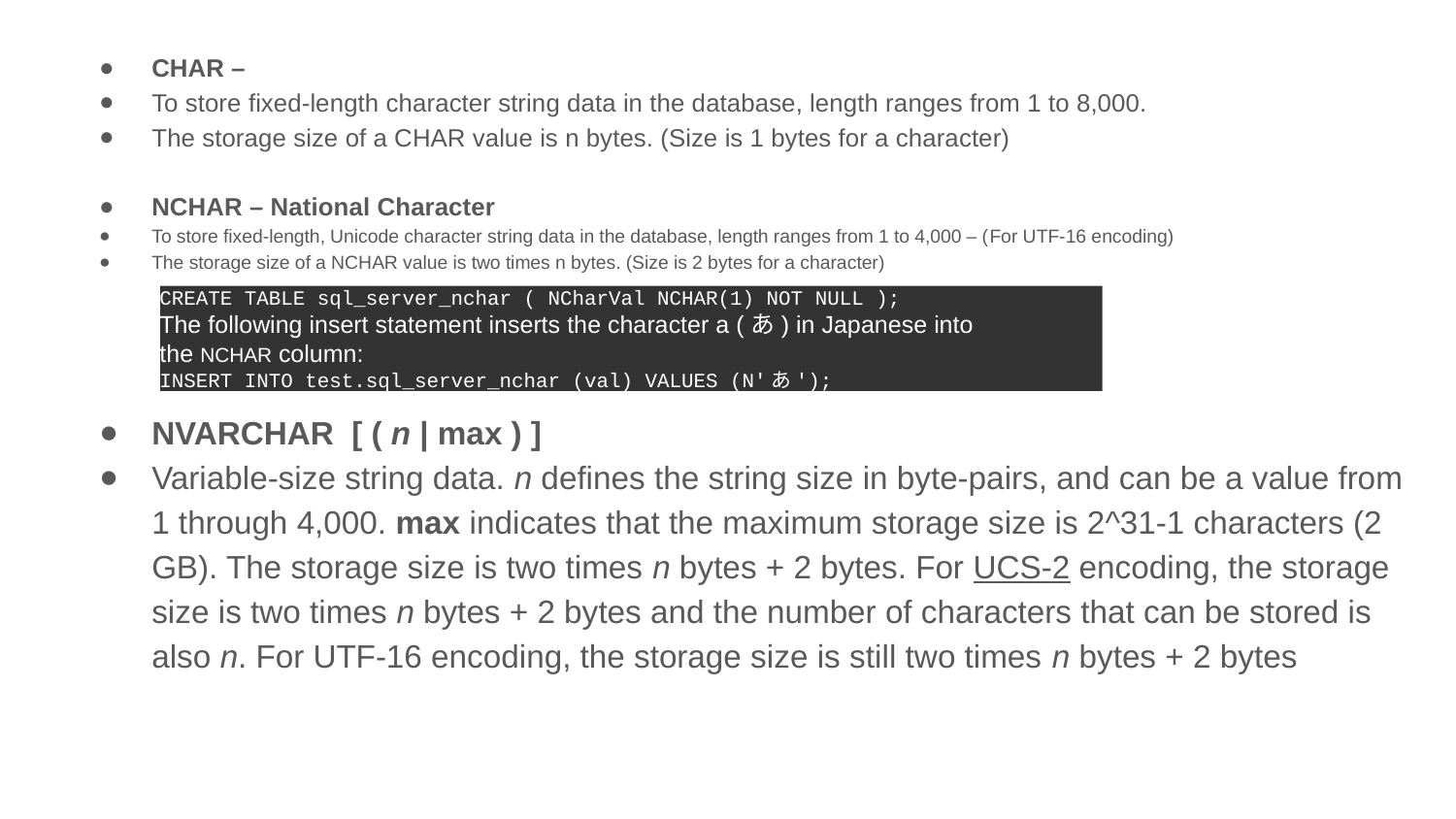

CHAR –
To store fixed-length character string data in the database, length ranges from 1 to 8,000.
The storage size of a CHAR value is n bytes. (Size is 1 bytes for a character)

NCHAR – National Character
To store fixed-length, Unicode character string data in the database, length ranges from 1 to 4,000 – (For UTF-16 encoding)
The storage size of a NCHAR value is two times n bytes. (Size is 2 bytes for a character)

NVARCHAR  [ ( n | max ) ]
Variable-size string data. n defines the string size in byte-pairs, and can be a value from 1 through 4,000. max indicates that the maximum storage size is 2^31-1 characters (2 GB). The storage size is two times n bytes + 2 bytes. For UCS-2 encoding, the storage size is two times n bytes + 2 bytes and the number of characters that can be stored is also n. For UTF-16 encoding, the storage size is still two times n bytes + 2 bytes

CREATE TABLE sql_server_nchar ( NCharVal NCHAR(1) NOT NULL );
The following insert statement inserts the character a (あ) in Japanese into the NCHAR column:
INSERT INTO test.sql_server_nchar (val) VALUES (N'あ');